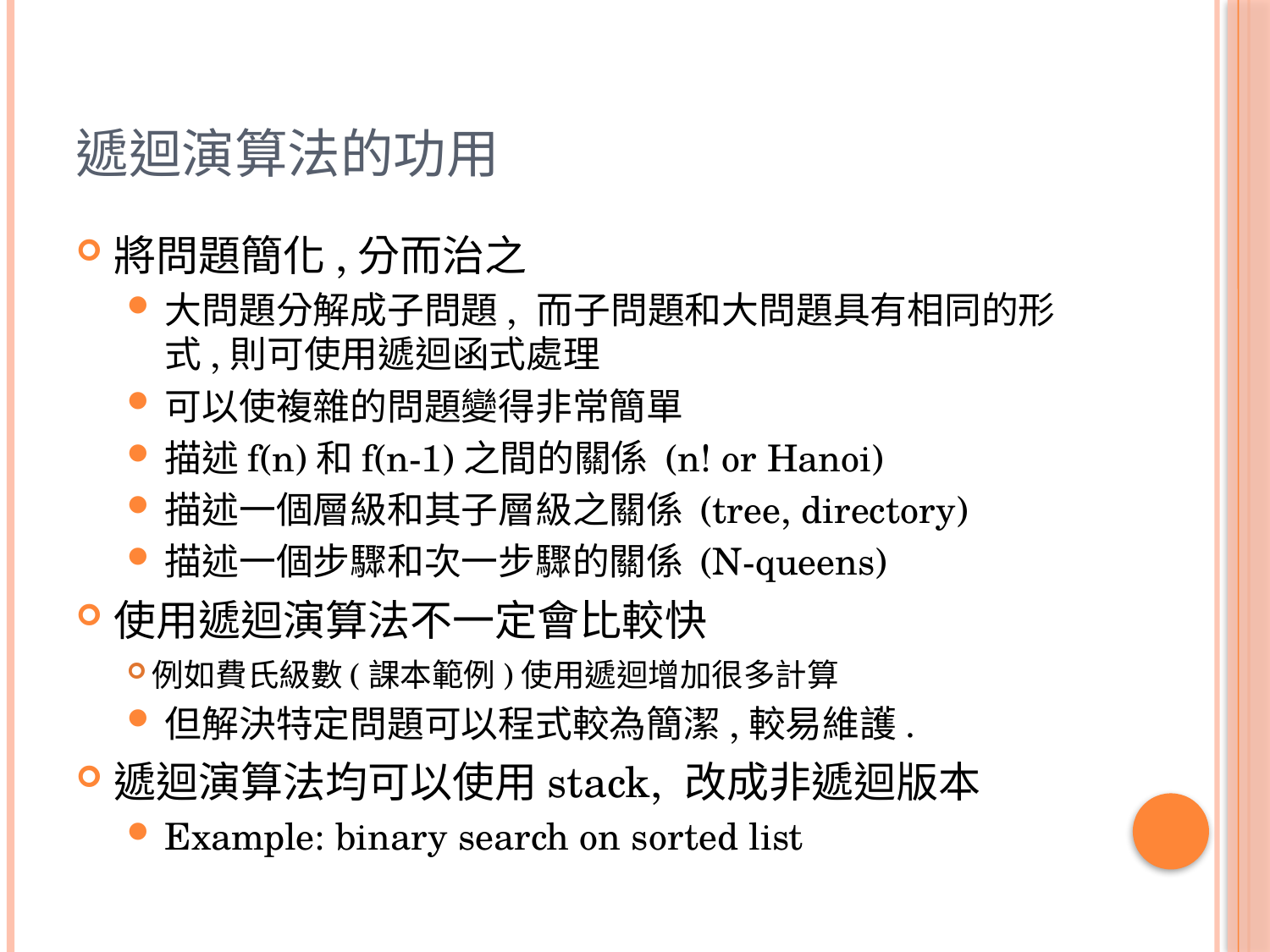

# 遞迴演算法的功用
將問題簡化,分而治之
大問題分解成子問題, 而子問題和大問題具有相同的形式,則可使用遞迴函式處理
可以使複雜的問題變得非常簡單
描述f(n)和f(n-1)之間的關係 (n! or Hanoi)
描述一個層級和其子層級之關係 (tree, directory)
描述一個步驟和次一步驟的關係 (N-queens)
使用遞迴演算法不一定會比較快
例如費氏級數(課本範例)使用遞迴增加很多計算
但解決特定問題可以程式較為簡潔,較易維護.
遞迴演算法均可以使用stack, 改成非遞迴版本
Example: binary search on sorted list